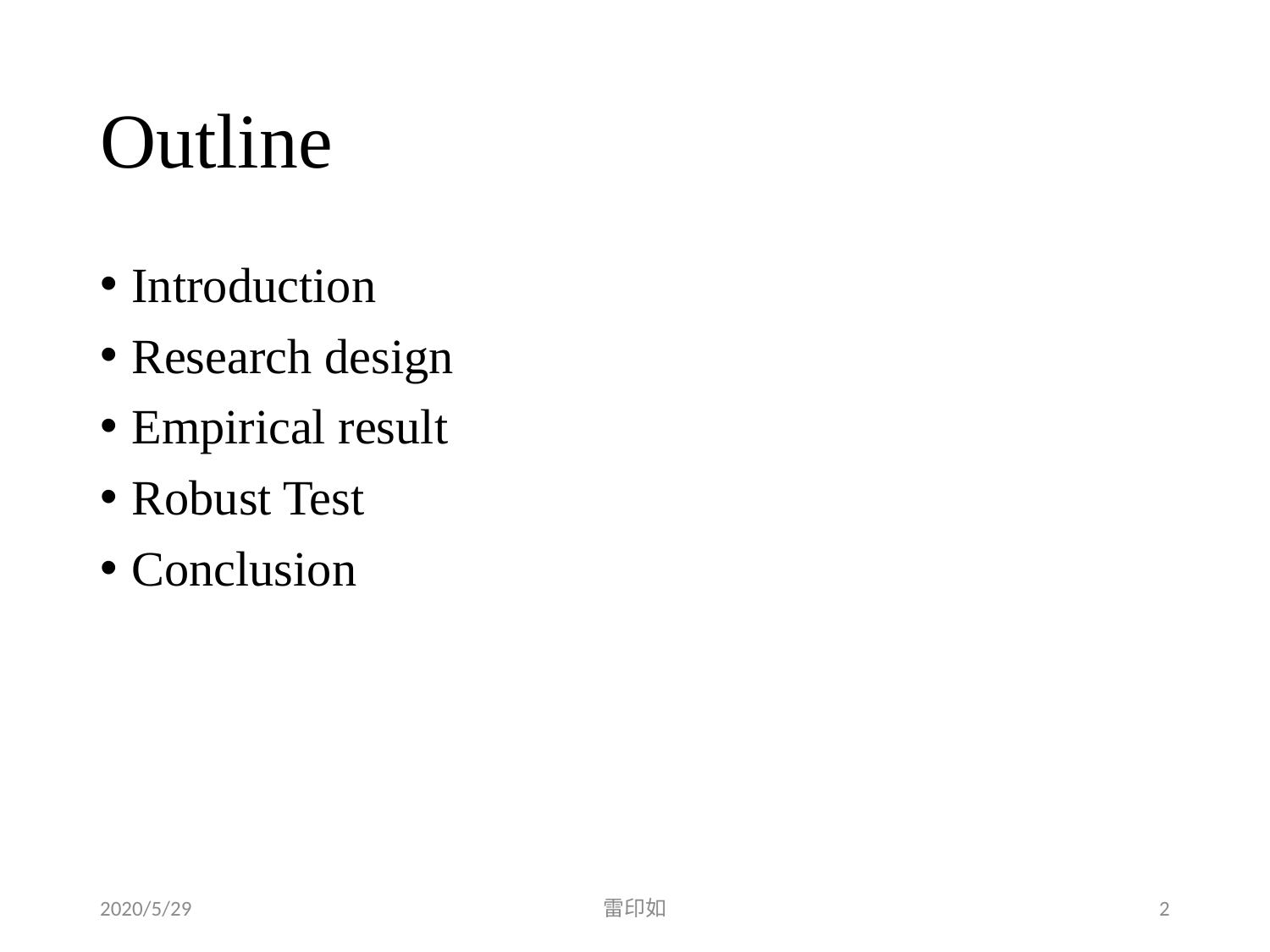

# Outline
Introduction
Research design
Empirical result
Robust Test
Conclusion

2020/5/29
雷印如
2